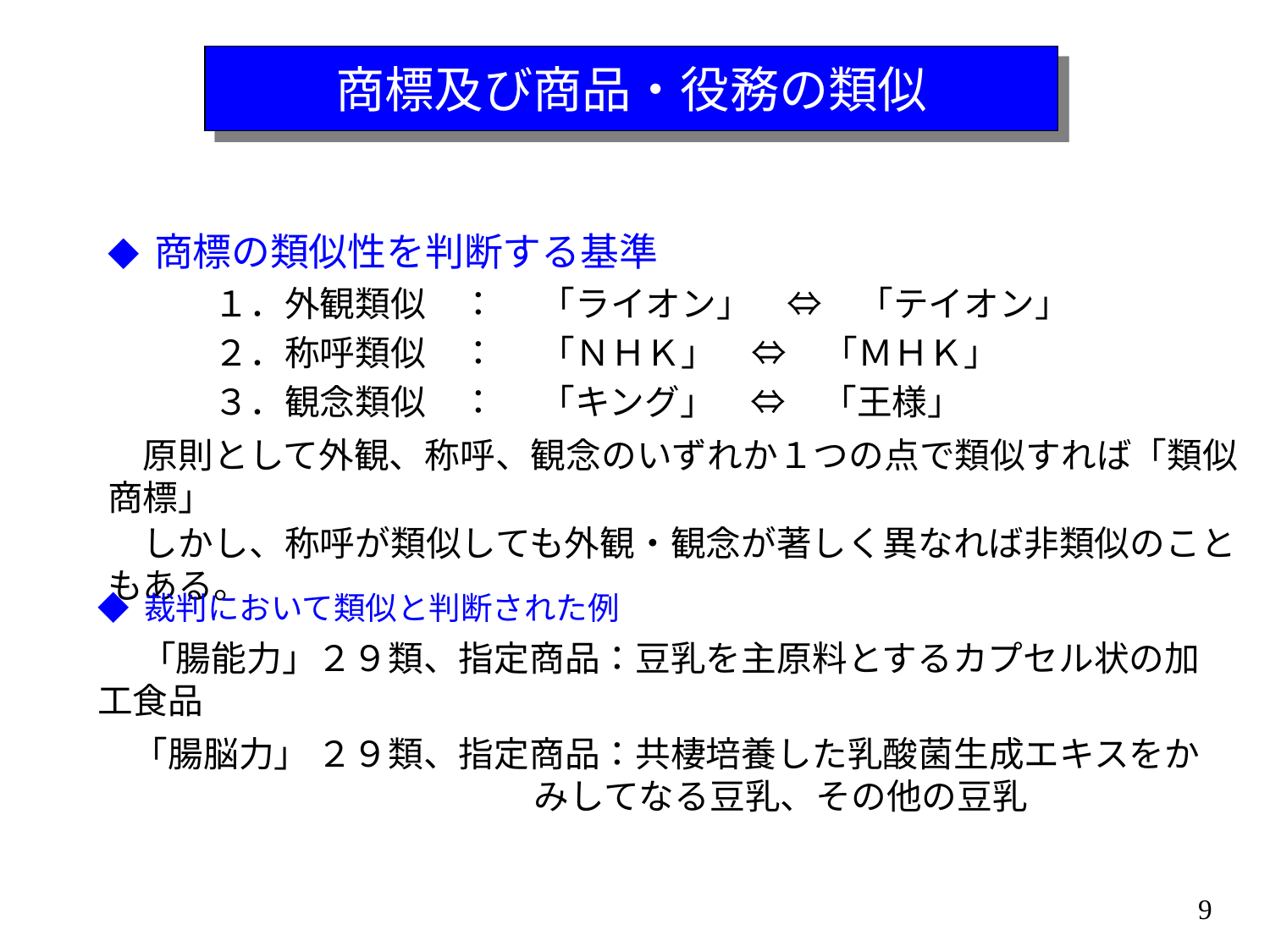

商標及び商品・役務の類似
◆ 商標の類似性を判断する基準
　　　１．外観類似　：　 「ライオン」　⇔　「テイオン」
　　　２．称呼類似　：　 「ＮＨＫ」　⇔　「ＭＨＫ」
　　　３．観念類似　：　 「キング」　⇔　「王様」
　原則として外観、称呼、観念のいずれか１つの点で類似すれば「類似商標」
　しかし、称呼が類似しても外観・観念が著しく異なれば非類似のこともある。
◆ 裁判において類似と判断された例
　 「腸能力」２９類、指定商品：豆乳を主原料とするカプセル状の加工食品
　「腸脳力」 ２９類、指定商品：共棲培養した乳酸菌生成エキスをかみしてなる豆乳、その他の豆乳
9